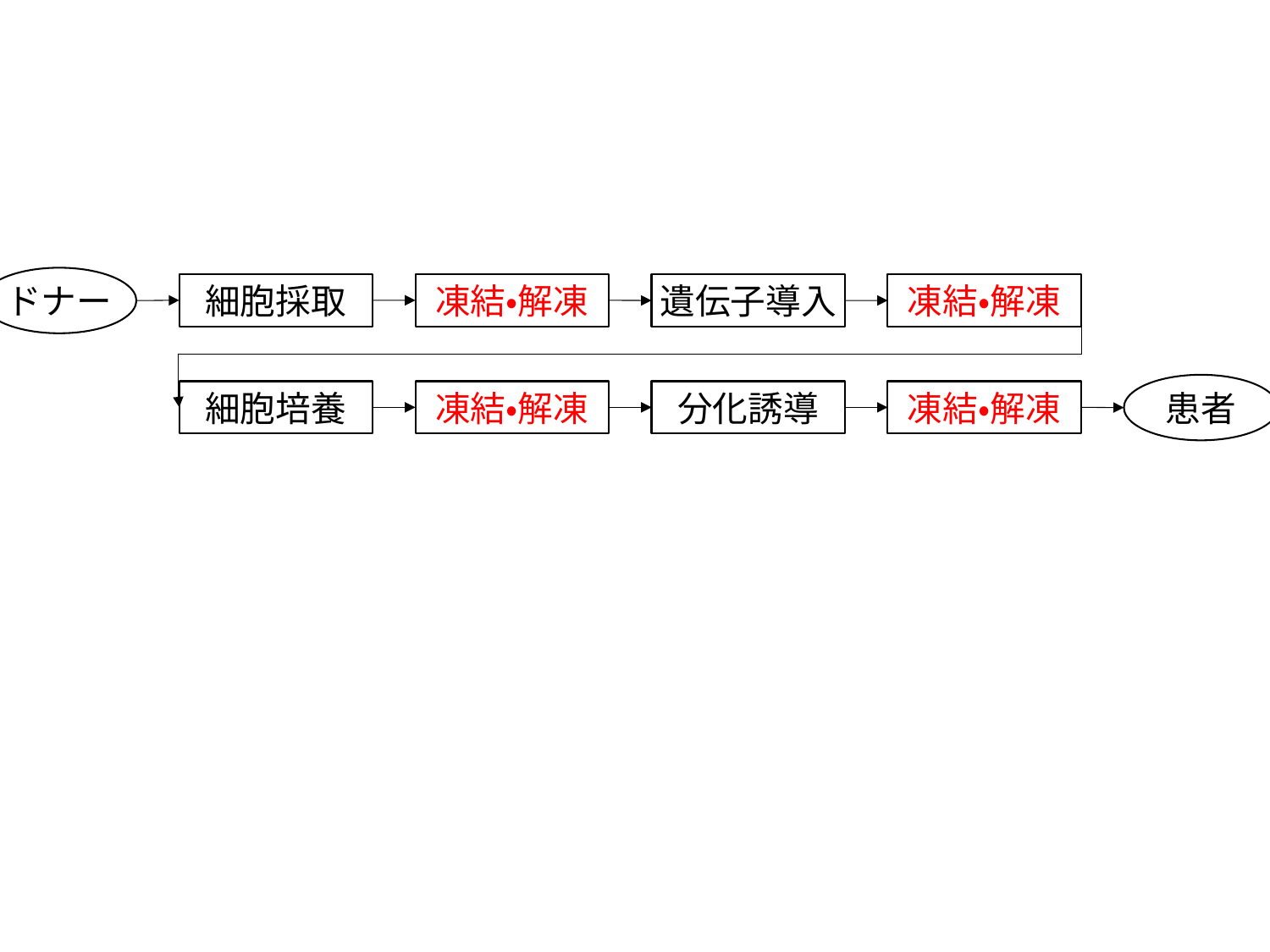

ドナー
細胞採取
凍結・解凍
遺伝子導入
凍結・解凍
患者
細胞培養
凍結・解凍
分化誘導
凍結・解凍